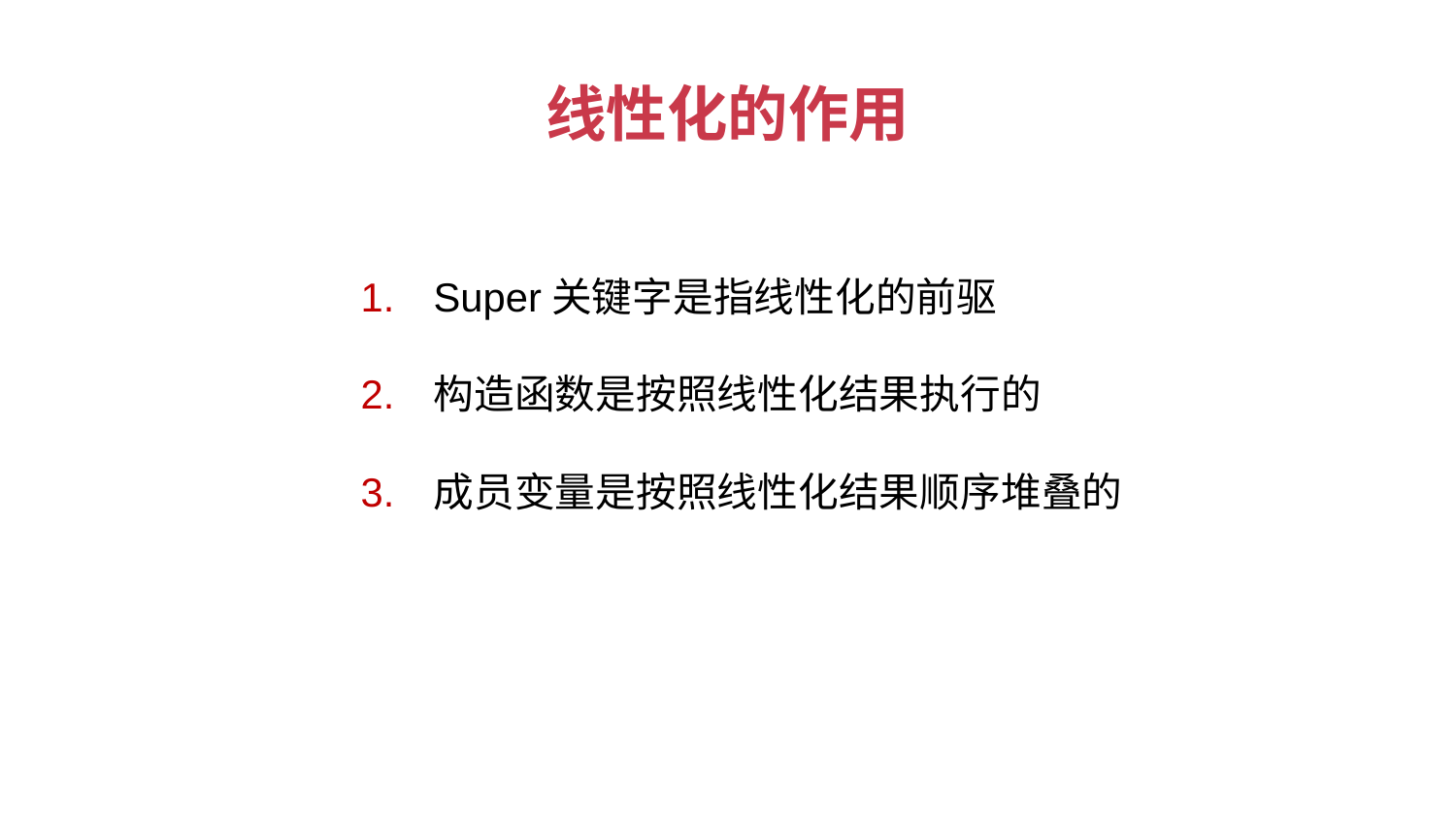

线性化的作用
Super关键字是指线性化的前驱
构造函数是按照线性化结果执行的
成员变量是按照线性化结果顺序堆叠的